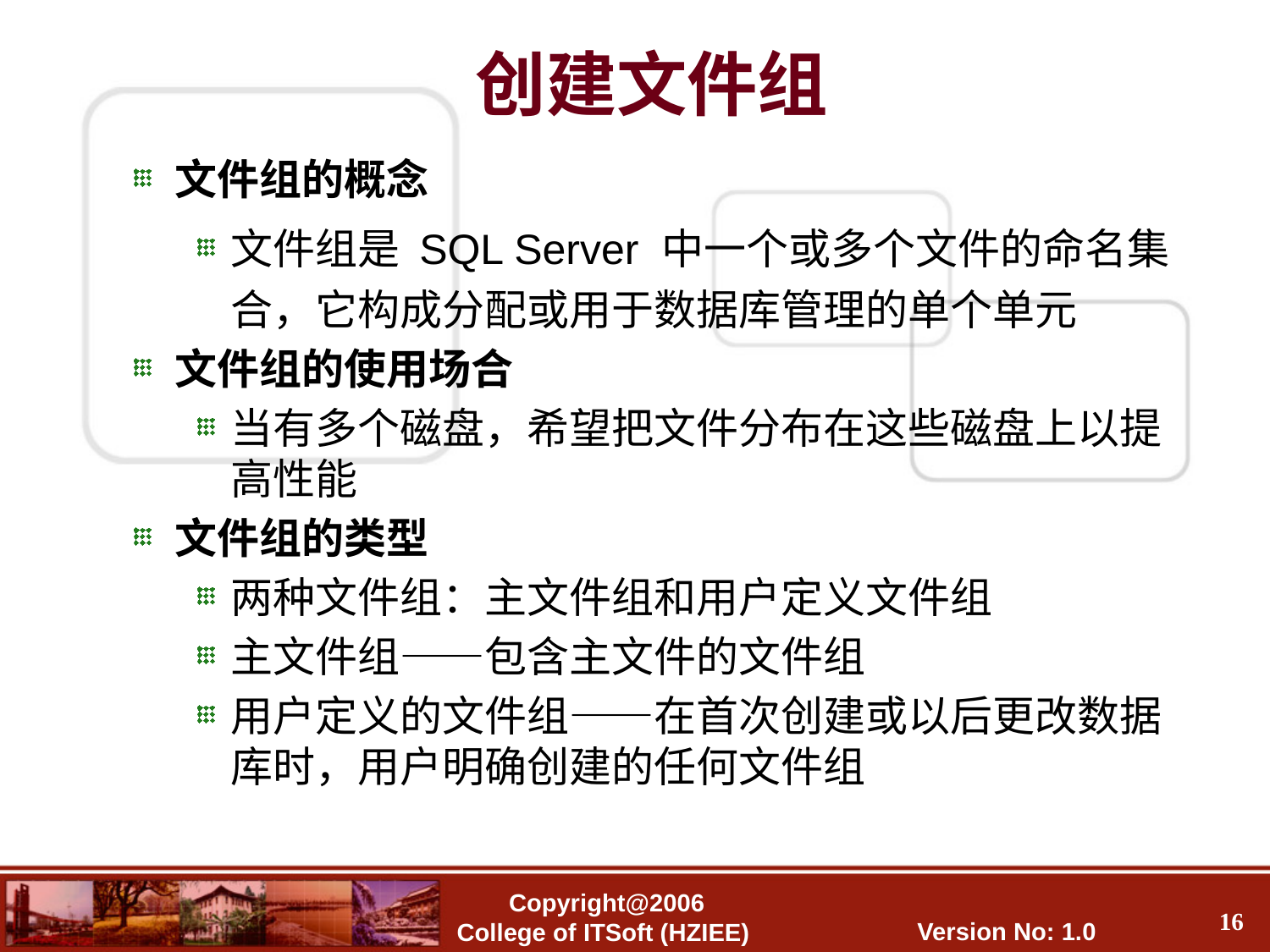

创建文件组
文件组的概念
文件组是 SQL Server 中一个或多个文件的命名集合，它构成分配或用于数据库管理的单个单元
文件组的使用场合
当有多个磁盘，希望把文件分布在这些磁盘上以提高性能
文件组的类型
两种文件组：主文件组和用户定义文件组
主文件组——包含主文件的文件组
用户定义的文件组——在首次创建或以后更改数据库时，用户明确创建的任何文件组